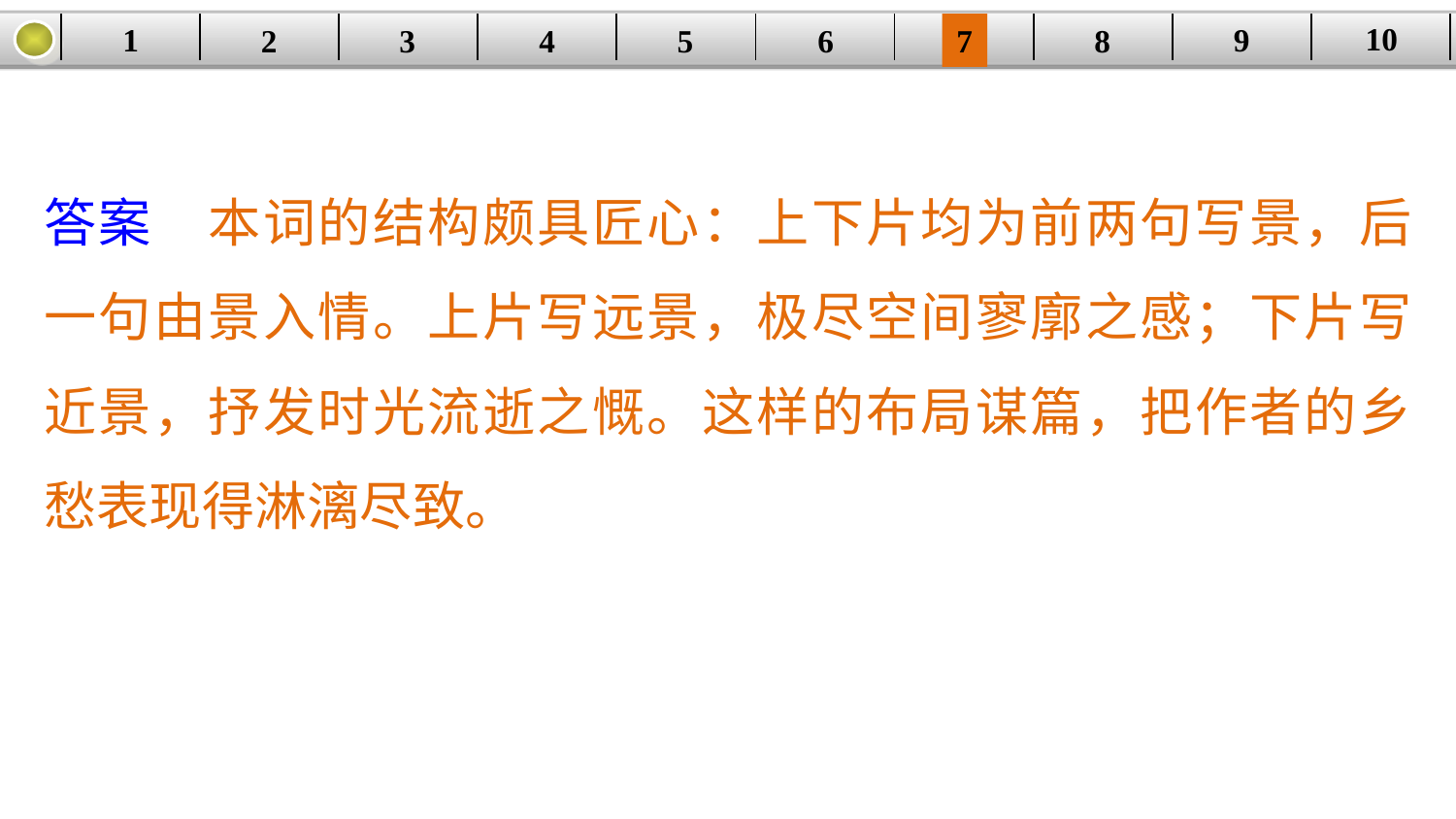

10

9
1
3
4
5
6
8
2
|  |  |  |  |  |  |  |  |  |  |
| --- | --- | --- | --- | --- | --- | --- | --- | --- | --- |
7

答案　本词的结构颇具匠心：上下片均为前两句写景，后一句由景入情。上片写远景，极尽空间寥廓之感；下片写近景，抒发时光流逝之慨。这样的布局谋篇，把作者的乡愁表现得淋漓尽致。